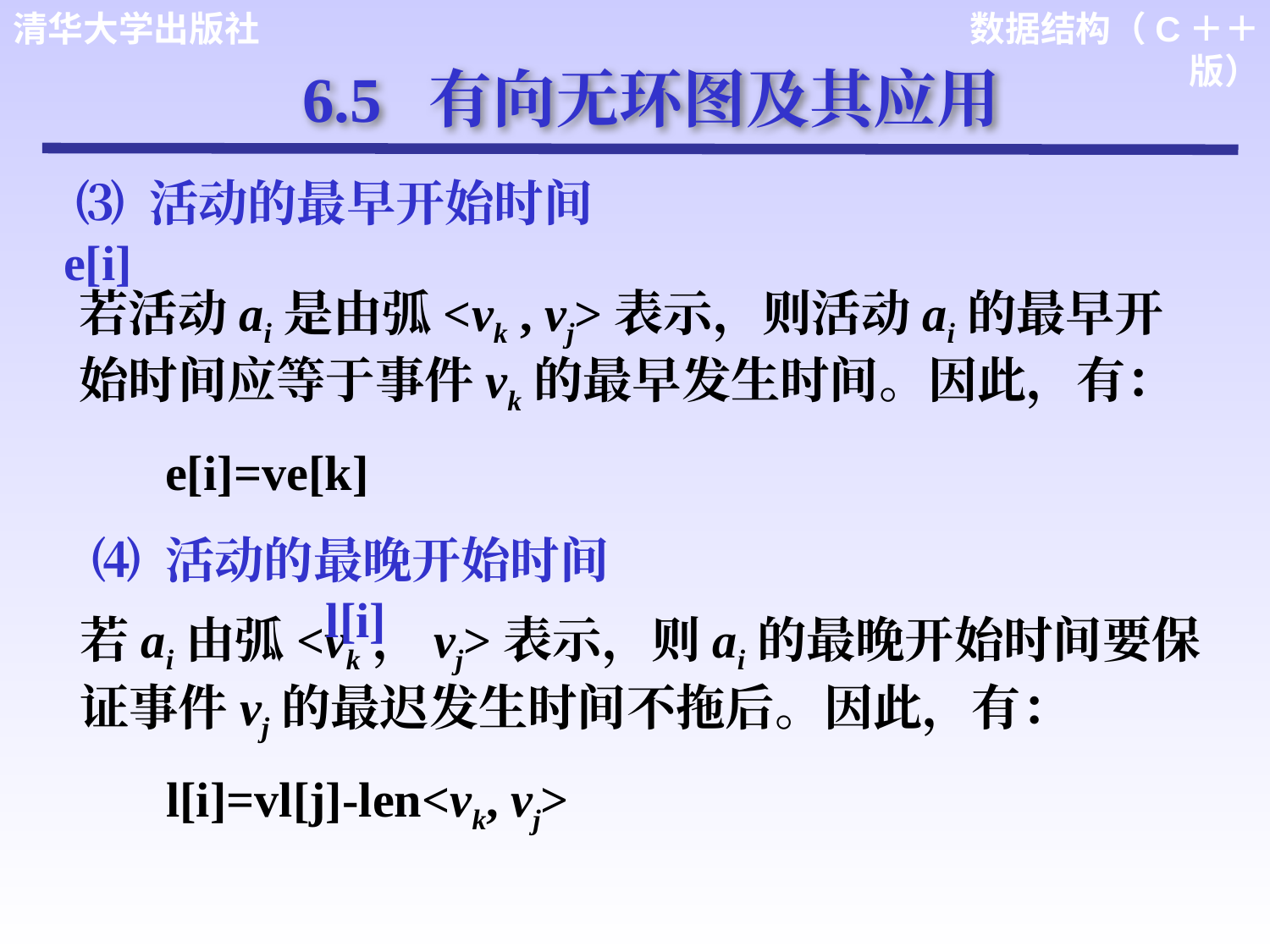

6.5  有向无环图及其应用
 ⑶ 活动的最早开始时间e[i]
若活动ai是由弧<vk , vj>表示，则活动ai的最早开始时间应等于事件vk的最早发生时间。因此，有：
       e[i]=ve[k]
⑷ 活动的最晚开始时间l[i]
若ai由弧<vk，vj>表示，则ai的最晚开始时间要保证事件vj的最迟发生时间不拖后。因此，有：
       l[i]=vl[j]-len<vk, vj>